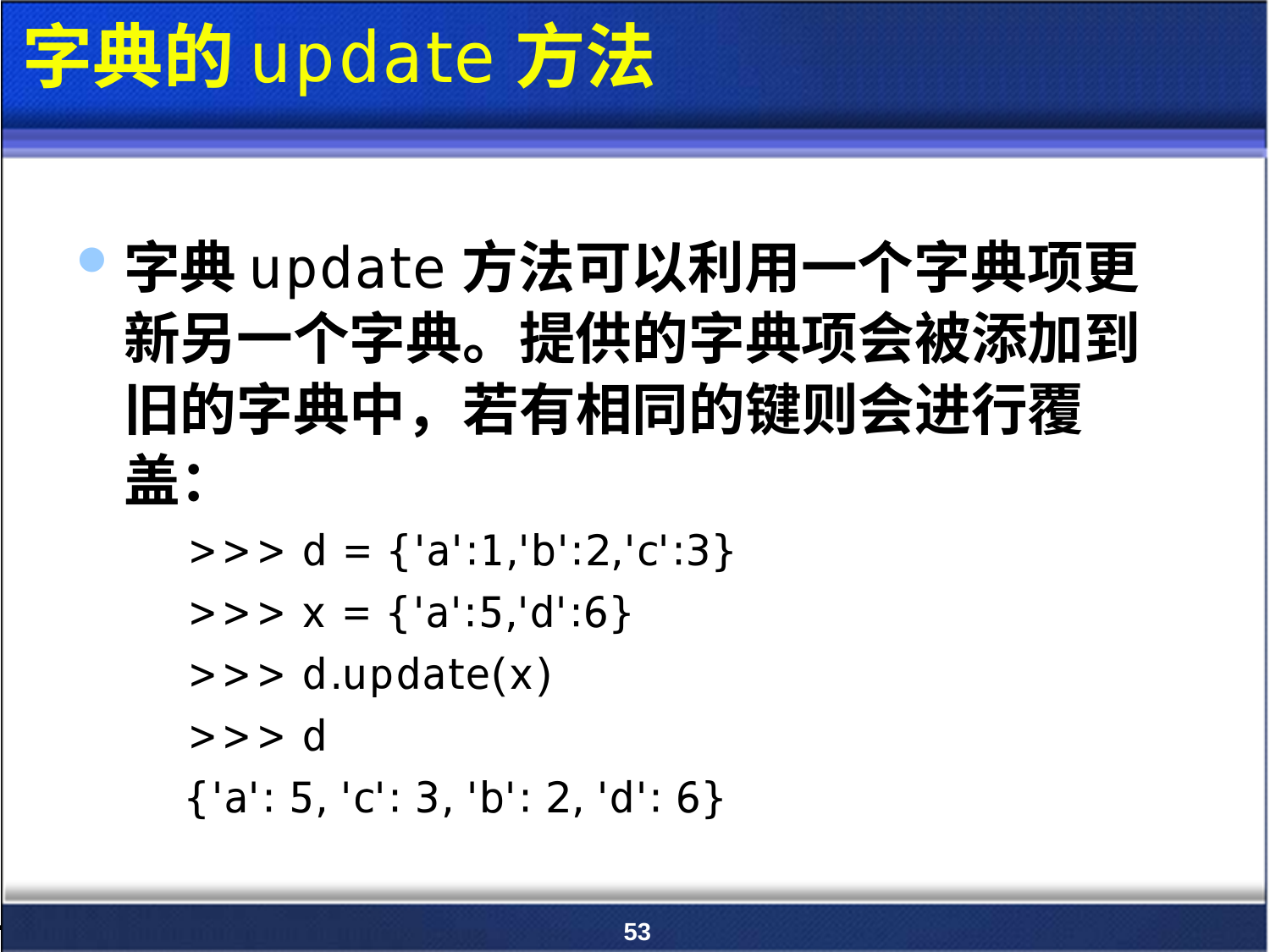

# 字典的update方法
字典update方法可以利用一个字典项更新另一个字典。提供的字典项会被添加到旧的字典中，若有相同的键则会进行覆盖：
>>> d = {'a':1,'b':2,'c':3}
>>> x = {'a':5,'d':6}
>>> d.update(x)
>>> d
{'a': 5, 'c': 3, 'b': 2, 'd': 6}

53